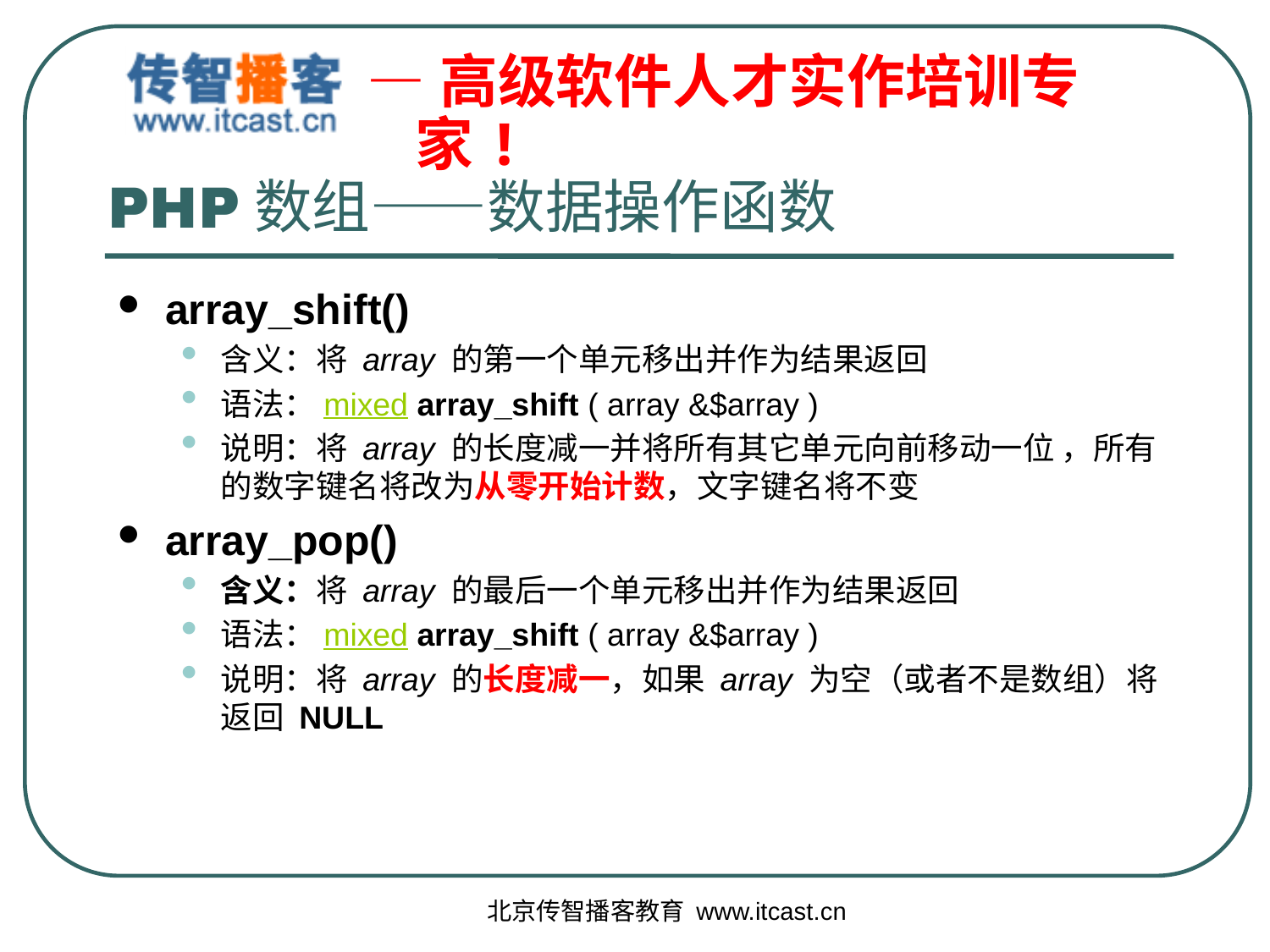

# PHP数组——数据操作函数
array_shift()
含义：将 array 的第一个单元移出并作为结果返回
语法：mixed array_shift ( array &$array )
说明：将 array 的长度减一并将所有其它单元向前移动一位 ，所有的数字键名将改为从零开始计数，文字键名将不变
array_pop()
含义：将 array 的最后一个单元移出并作为结果返回
语法：mixed array_shift ( array &$array )
说明：将 array 的长度减一，如果 array 为空（或者不是数组）将返回 NULL